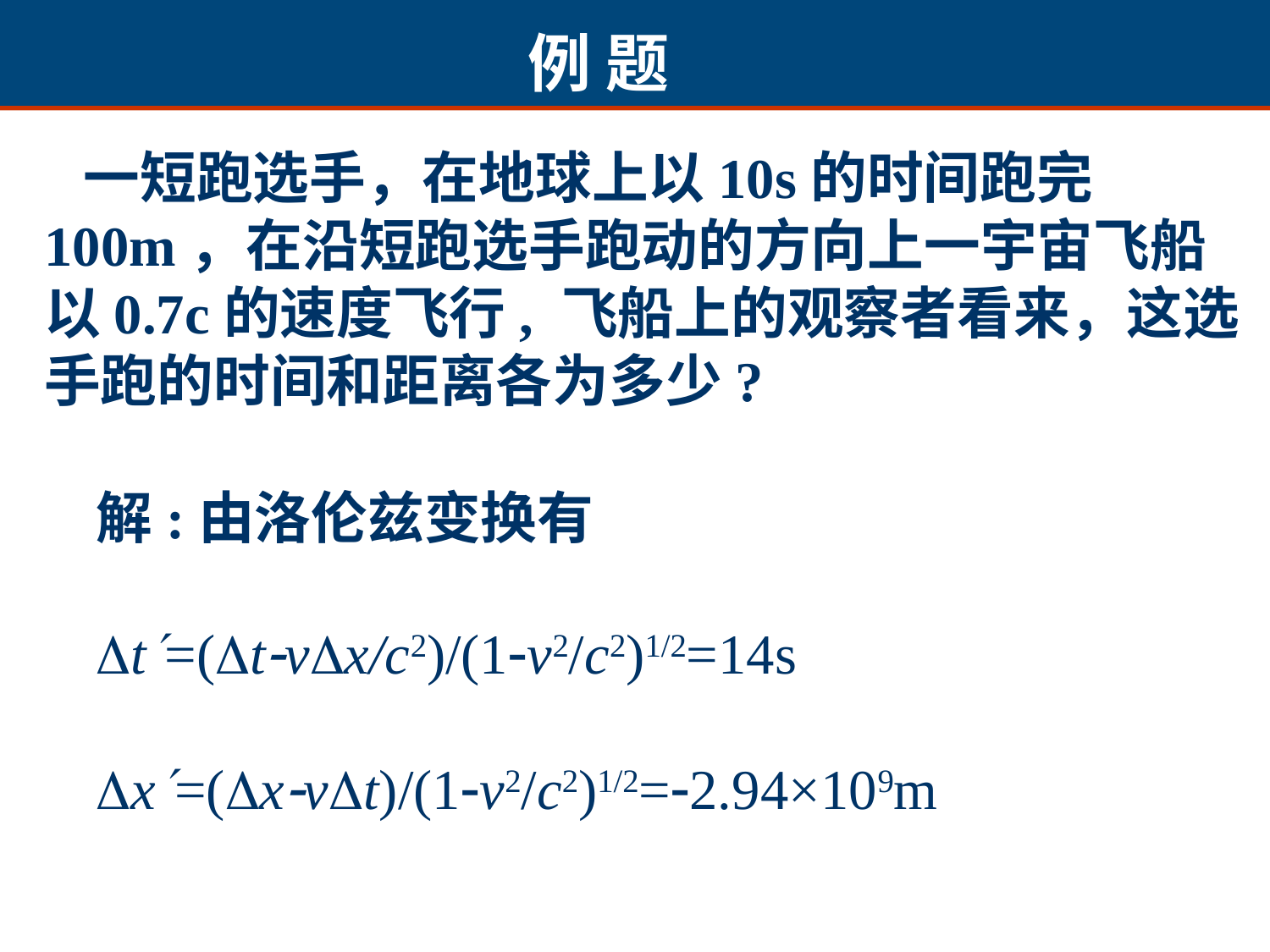

例 题
  一短跑选手，在地球上以10s的时间跑完100m，在沿短跑选手跑动的方向上一宇宙飞船以0.7c的速度飞行, 飞船上的观察者看来，这选手跑的时间和距离各为多少?
解:由洛伦兹变换有

Δt′=(Δt−vΔx/c2)/(1−v2/c2)1/2=14s

Δx′=(Δx−vΔt)/(1−v2/c2)1/2=−2.94×109m